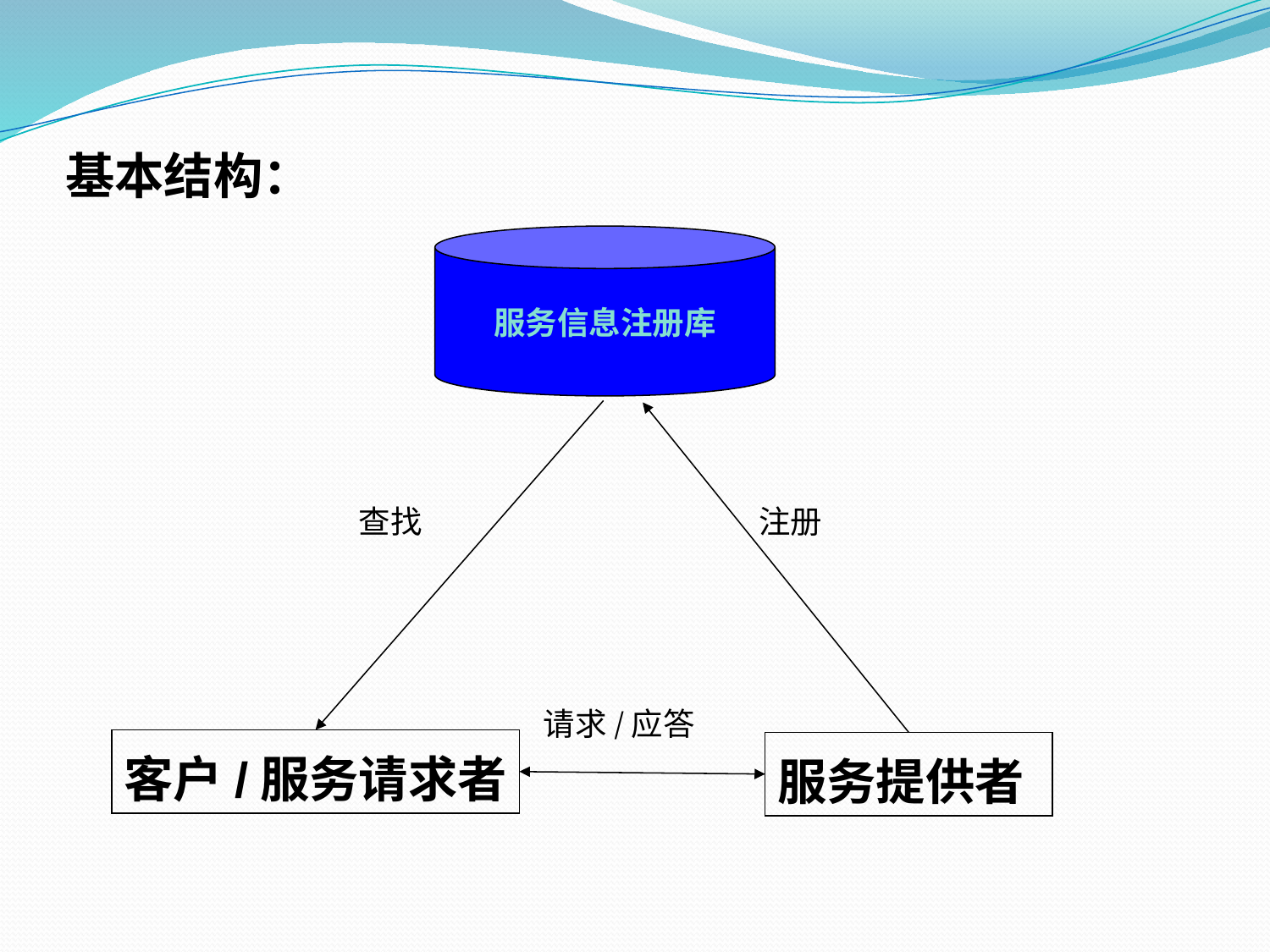

基本结构：
服务信息注册库
查找
注册
请求/应答
客户/服务请求者
服务提供者